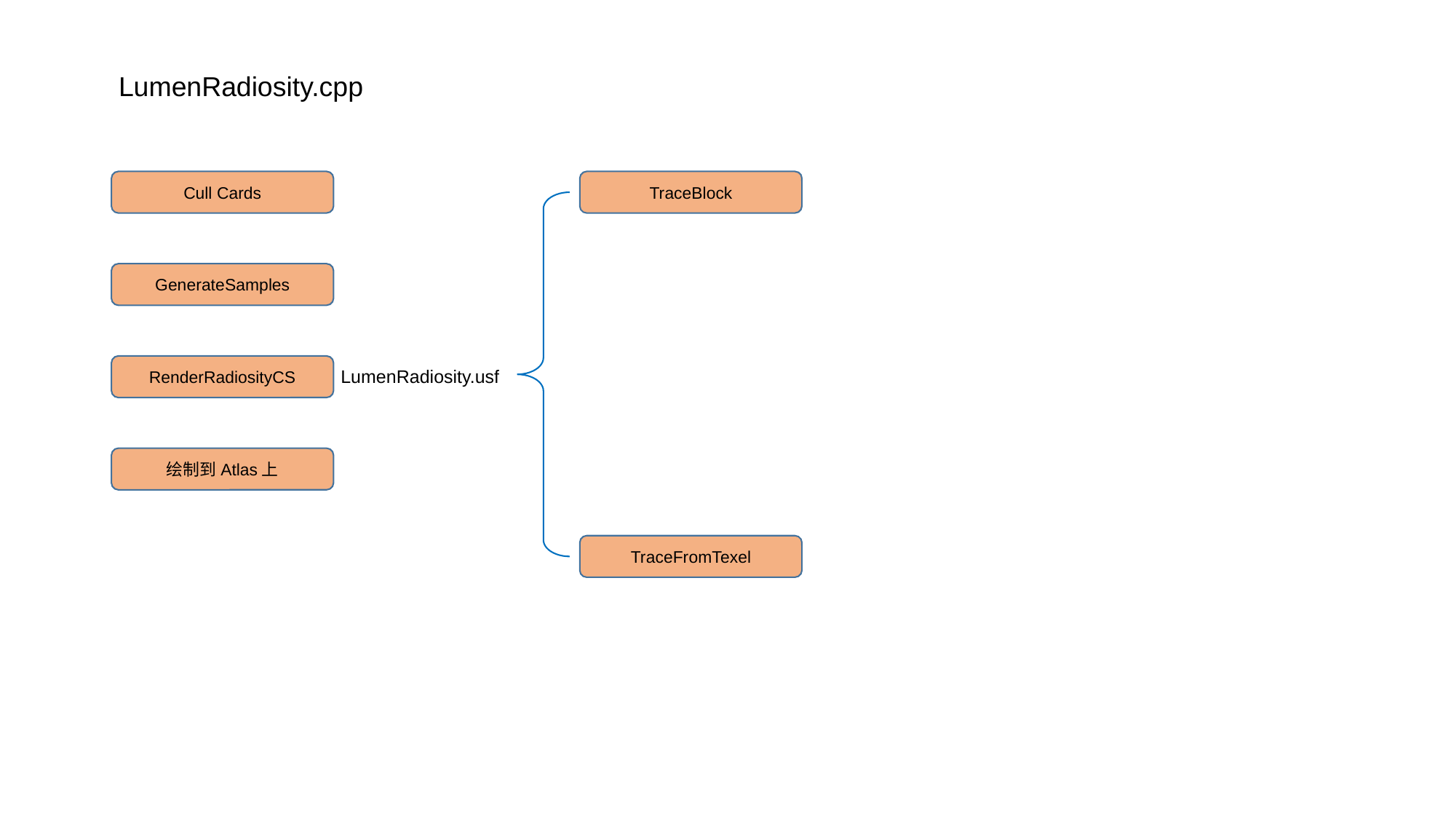

LumenRadiosity.cpp
Cull Cards
TraceBlock

GenerateSamples
RenderRadiosityCS
LumenRadiosity.usf
绘制到Atlas上
TraceFromTexel